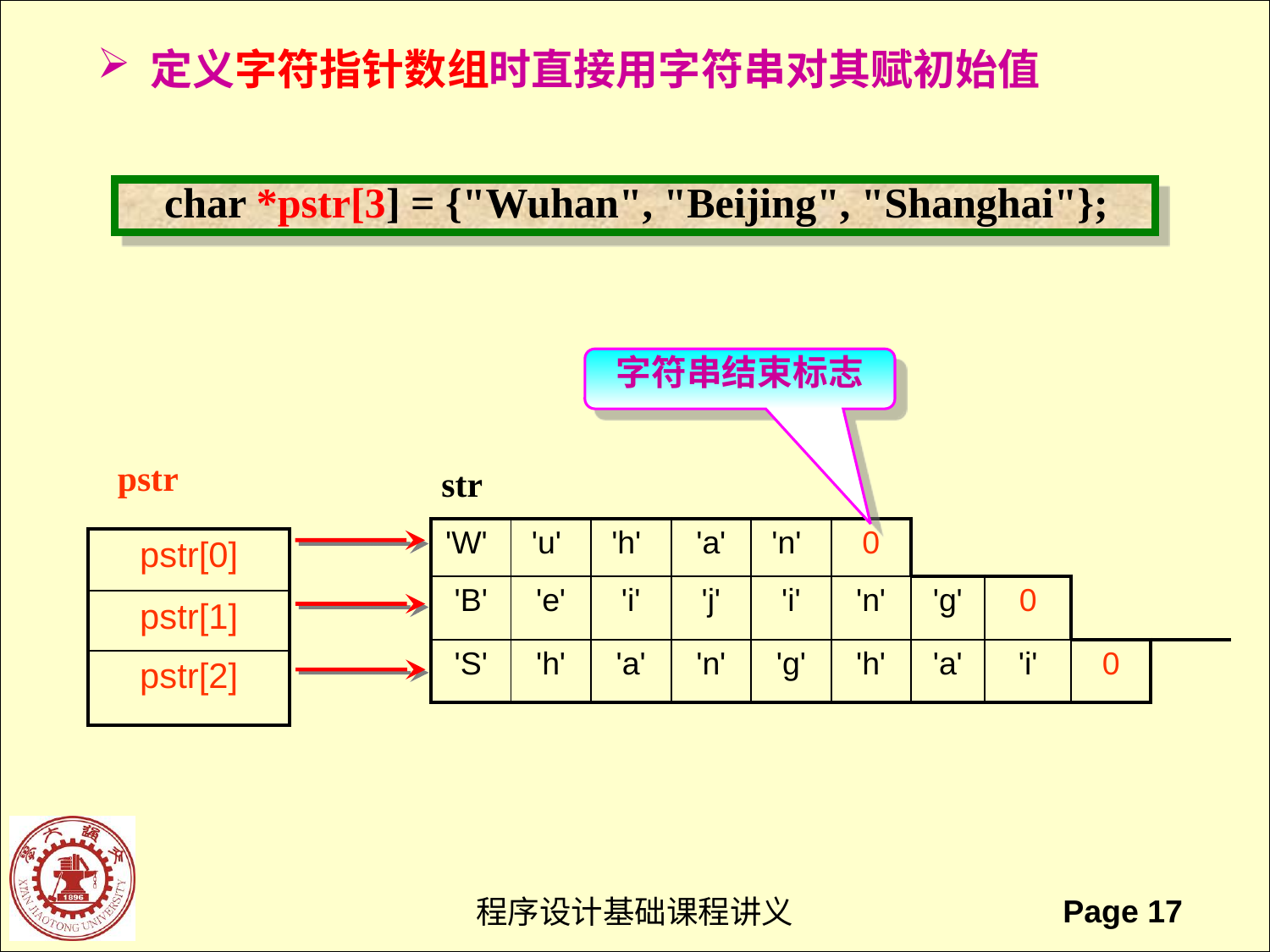

定义字符指针数组时直接用字符串对其赋初始值
char *pstr[3] = {"Wuhan", "Beijing", "Shanghai"};
字符串结束标志
pstr
str
| 'W' | 'u' | 'h' | 'a' | 'n' | 0 |  |  |  |  |
| --- | --- | --- | --- | --- | --- | --- | --- | --- | --- |
| 'B' | 'e' | 'i' | 'j' | 'i' | 'n' | 'g' | 0 |  |  |
| 'S' | 'h' | 'a' | 'n' | 'g' | 'h' | 'a' | 'i' | 0 |  |
| pstr[0] |
| --- |
| pstr[1] |
| pstr[2] |